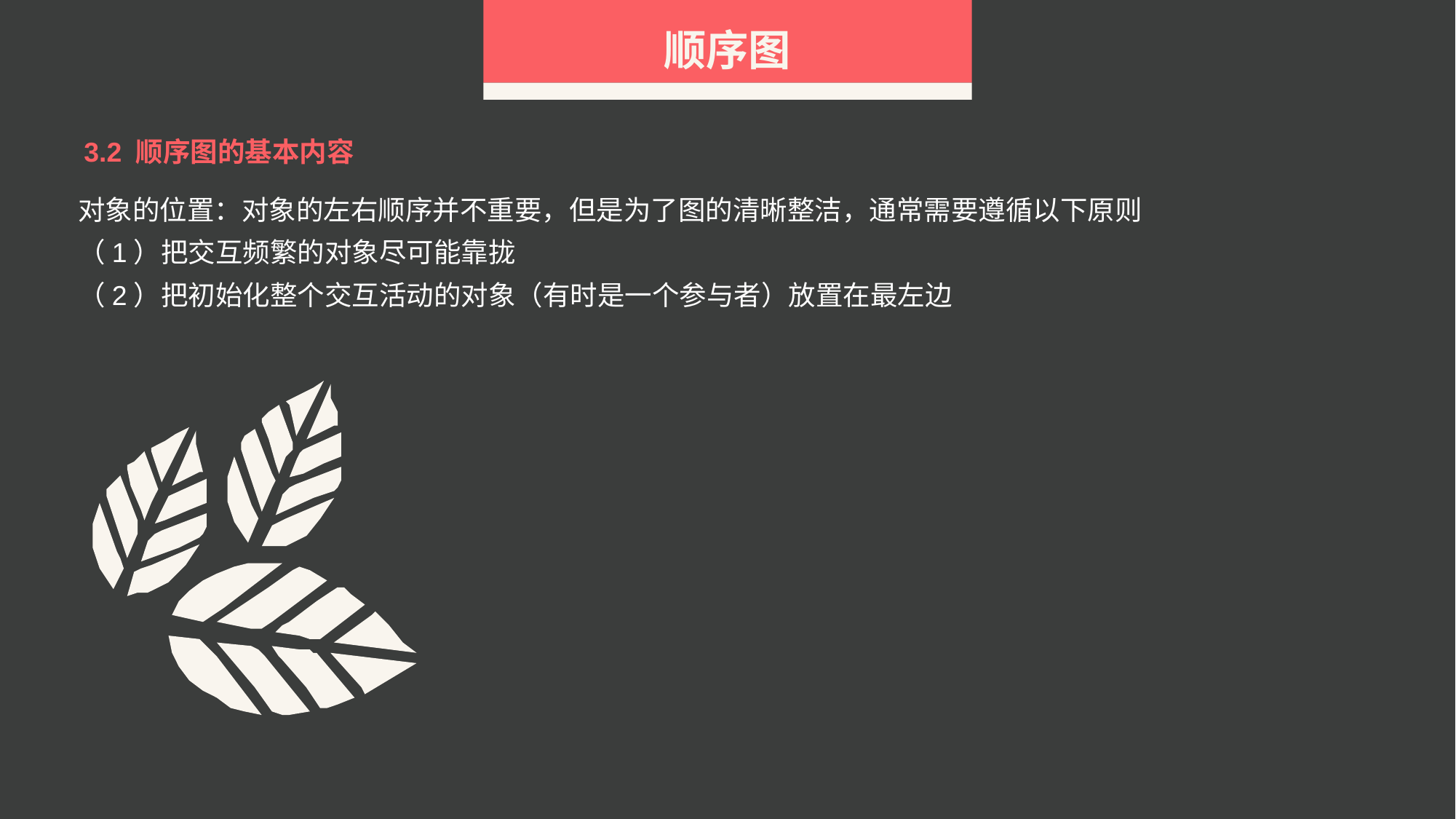

顺序图
3.2 顺序图的基本内容
对象的位置：对象的左右顺序并不重要，但是为了图的清晰整洁，通常需要遵循以下原则
（1）把交互频繁的对象尽可能靠拢
（2）把初始化整个交互活动的对象（有时是一个参与者）放置在最左边